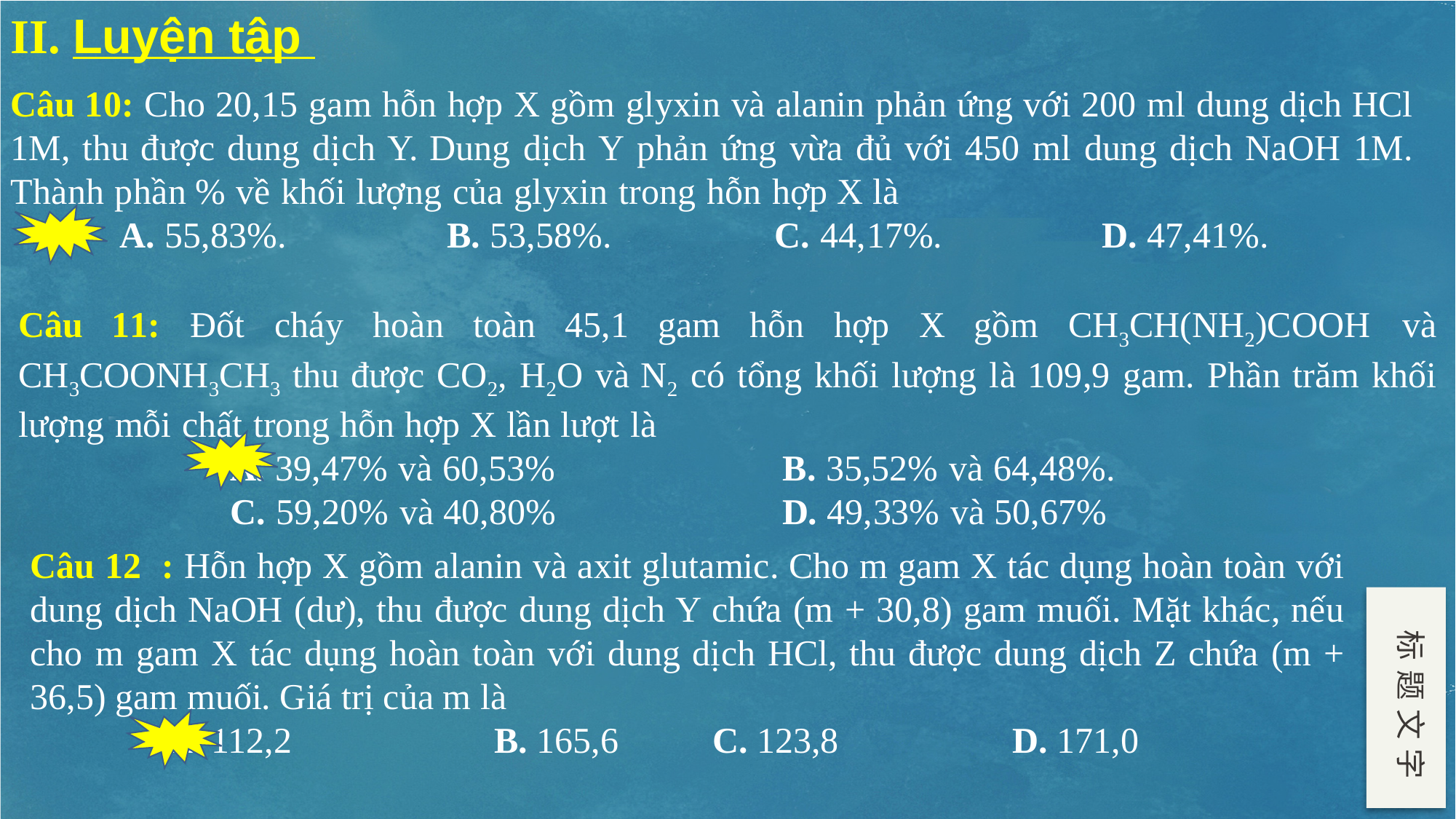

II. Luyện tập
Câu 10: Cho 20,15 gam hỗn hợp X gồm glyxin và alanin phản ứng với 200 ml dung dịch HCl 1M, thu được dung dịch Y. Dung dịch Y phản ứng vừa đủ với 450 ml dung dịch NaOH 1M. Thành phần % về khối lượng của glyxin trong hỗn hợp X là
	A. 55,83%. 		B. 53,58%. 		C. 44,17%. 		D. 47,41%.

Câu 11: Đốt cháy hoàn toàn 45,1 gam hỗn hợp X gồm CH3CH(NH2)COOH và CH3COONH3CH3 thu được CO2, H2O và N2 có tổng khối lượng là 109,9 gam. Phần trăm khối lượng mỗi chất trong hỗn hợp X lần lượt là
		A. 39,47% và 60,53% 			B. 35,52% và 64,48%.
		C. 59,20% và 40,80% 			D. 49,33% và 50,67%

Câu 12  : Hỗn hợp X gồm alanin và axit glutamic. Cho m gam X tác dụng hoàn toàn với dung dịch NaOH (dư), thu được dung dịch Y chứa (m + 30,8) gam muối. Mặt khác, nếu cho m gam X tác dụng hoàn toàn với dung dịch HCl, thu được dung dịch Z chứa (m + 36,5) gam muối. Giá trị của m là
	            A. 112,2 	B. 165,6 	C. 123,8 		D. 171,0

标题文字